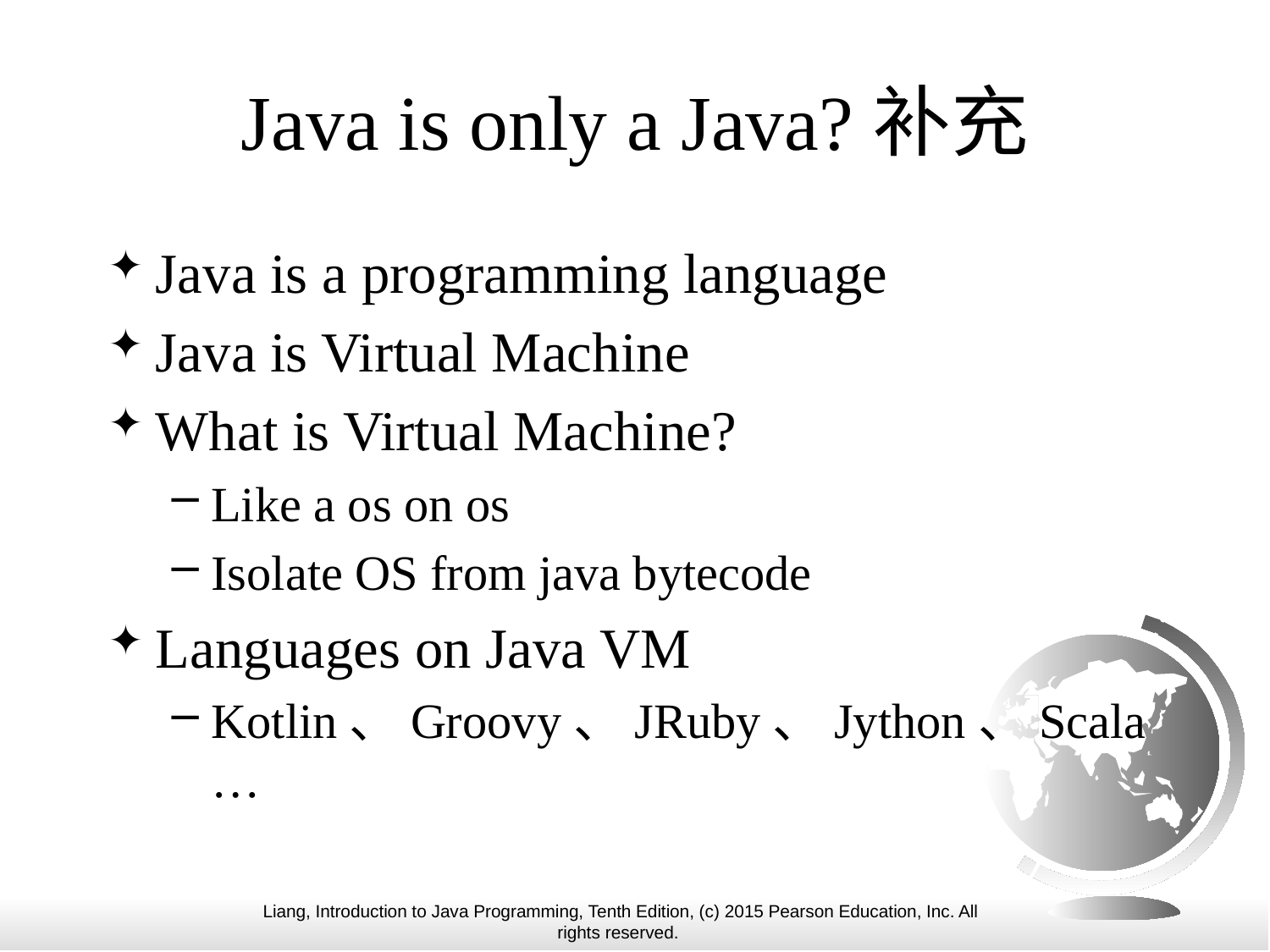

# Java is only a Java?补充
Java is a programming language
Java is Virtual Machine
What is Virtual Machine?
Like a os on os
Isolate OS from java bytecode
Languages on Java VM
Kotlin、Groovy、JRuby、Jython、Scala …

38